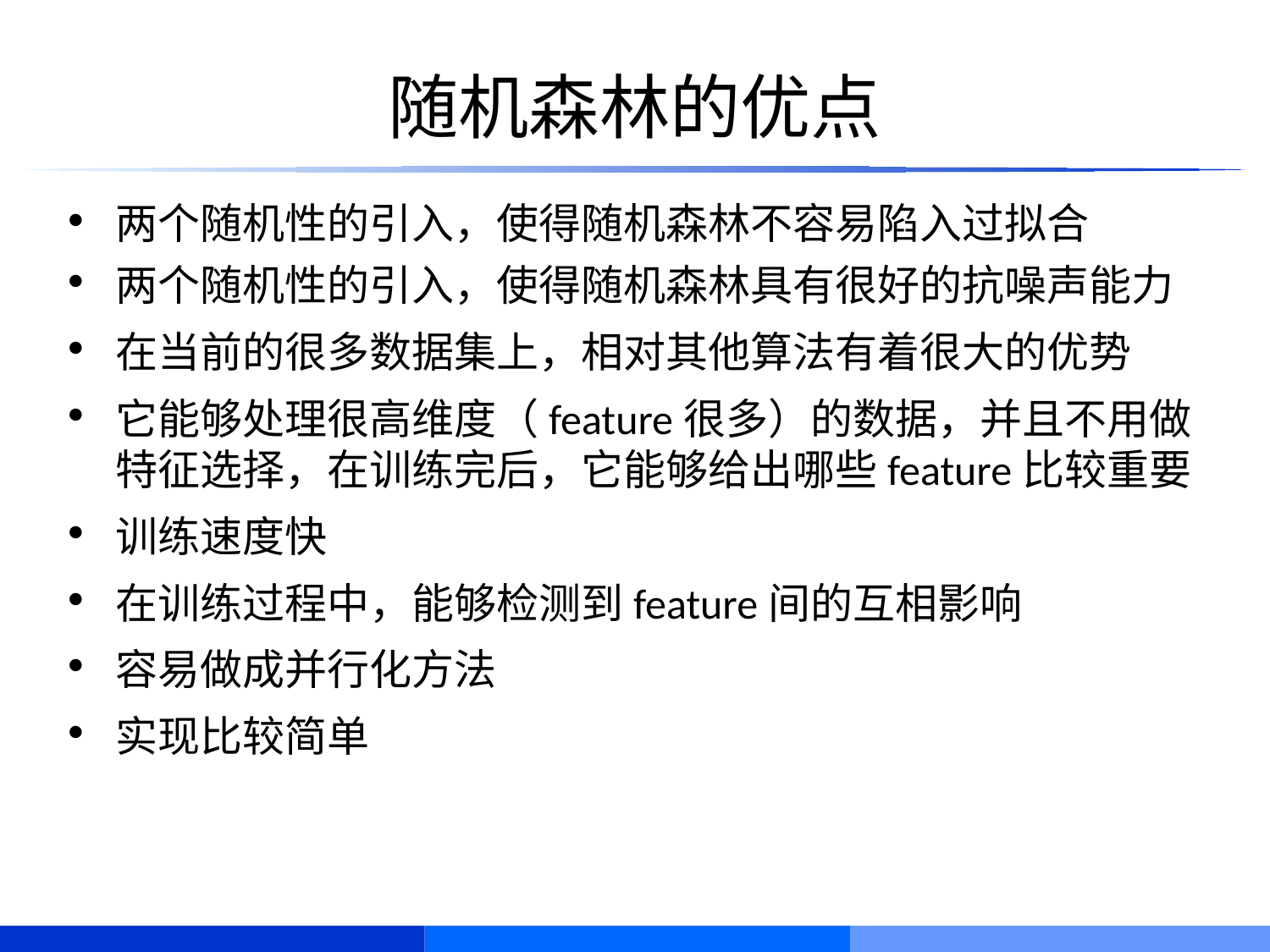

# 随机森林的优点
两个随机性的引入，使得随机森林不容易陷入过拟合
两个随机性的引入，使得随机森林具有很好的抗噪声能力
在当前的很多数据集上，相对其他算法有着很大的优势
它能够处理很高维度（feature很多）的数据，并且不用做特征选择，在训练完后，它能够给出哪些feature比较重要
训练速度快
在训练过程中，能够检测到feature间的互相影响
容易做成并行化方法
实现比较简单